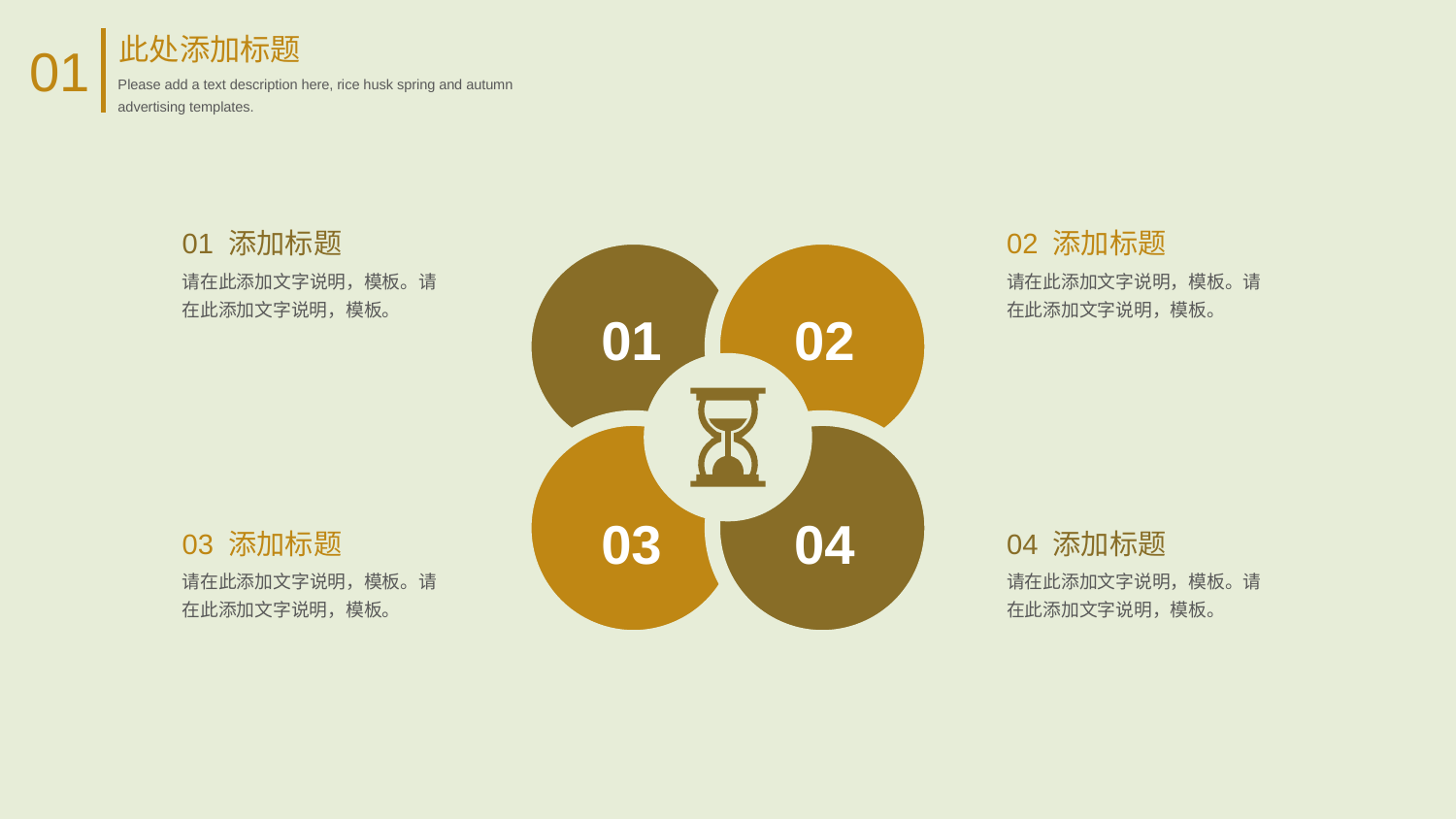

此处添加标题
Please add a text description here, rice husk spring and autumn advertising templates.
01
01 添加标题
02 添加标题

请在此添加文字说明，模板。请在此添加文字说明，模板。
请在此添加文字说明，模板。请在此添加文字说明，模板。
01
02

03
04
03 添加标题
04 添加标题
请在此添加文字说明，模板。请在此添加文字说明，模板。
请在此添加文字说明，模板。请在此添加文字说明，模板。